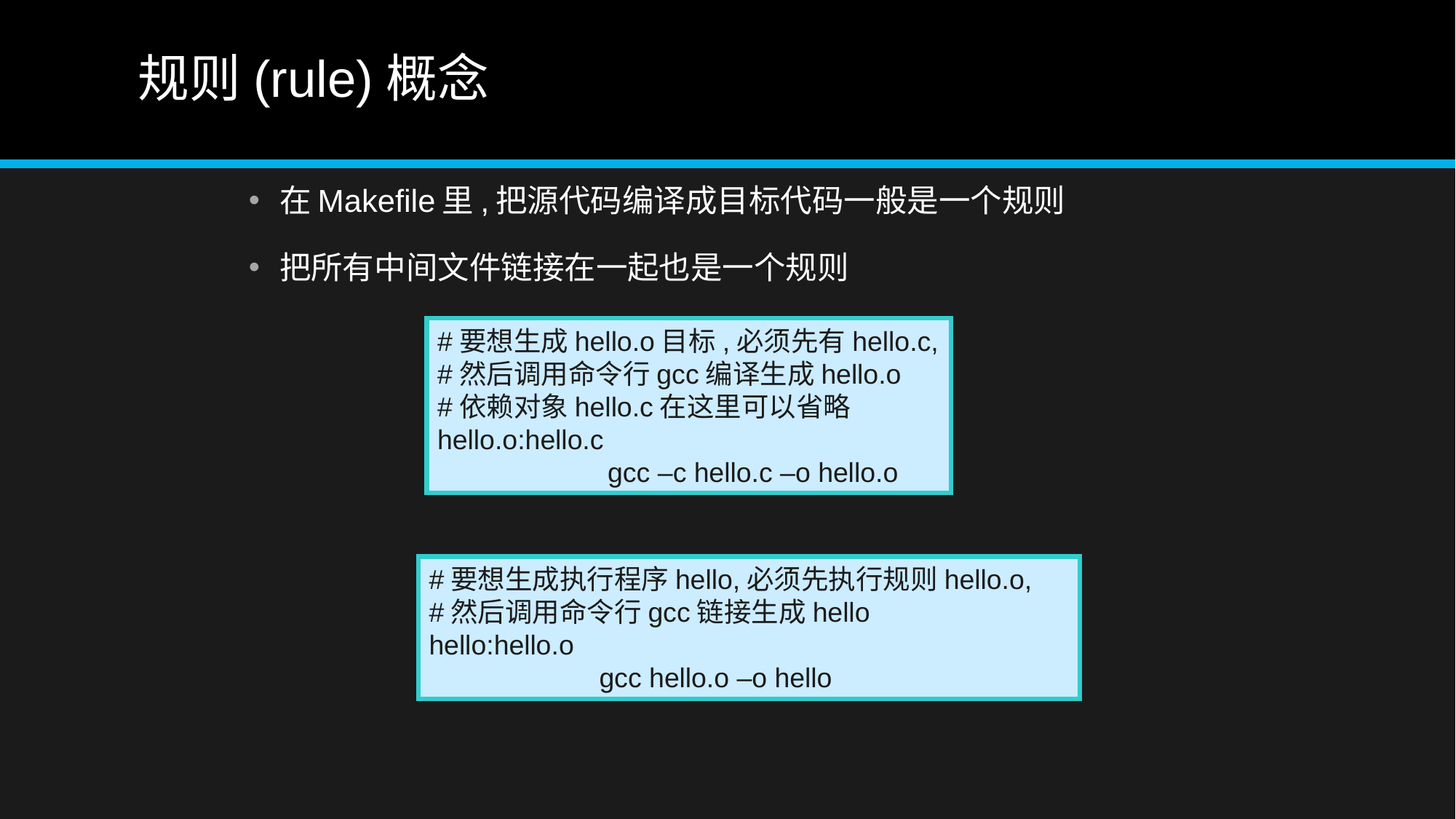

# 规则(rule)概念
在Makefile里,把源代码编译成目标代码一般是一个规则
把所有中间文件链接在一起也是一个规则
#要想生成hello.o目标,必须先有hello.c,
#然后调用命令行gcc编译生成hello.o
#依赖对象hello.c在这里可以省略
hello.o:hello.c
        gcc –c hello.c –o hello.o

#要想生成执行程序hello,必须先执行规则hello.o,
#然后调用命令行gcc链接生成hello
hello:hello.o
        gcc hello.o –o hello